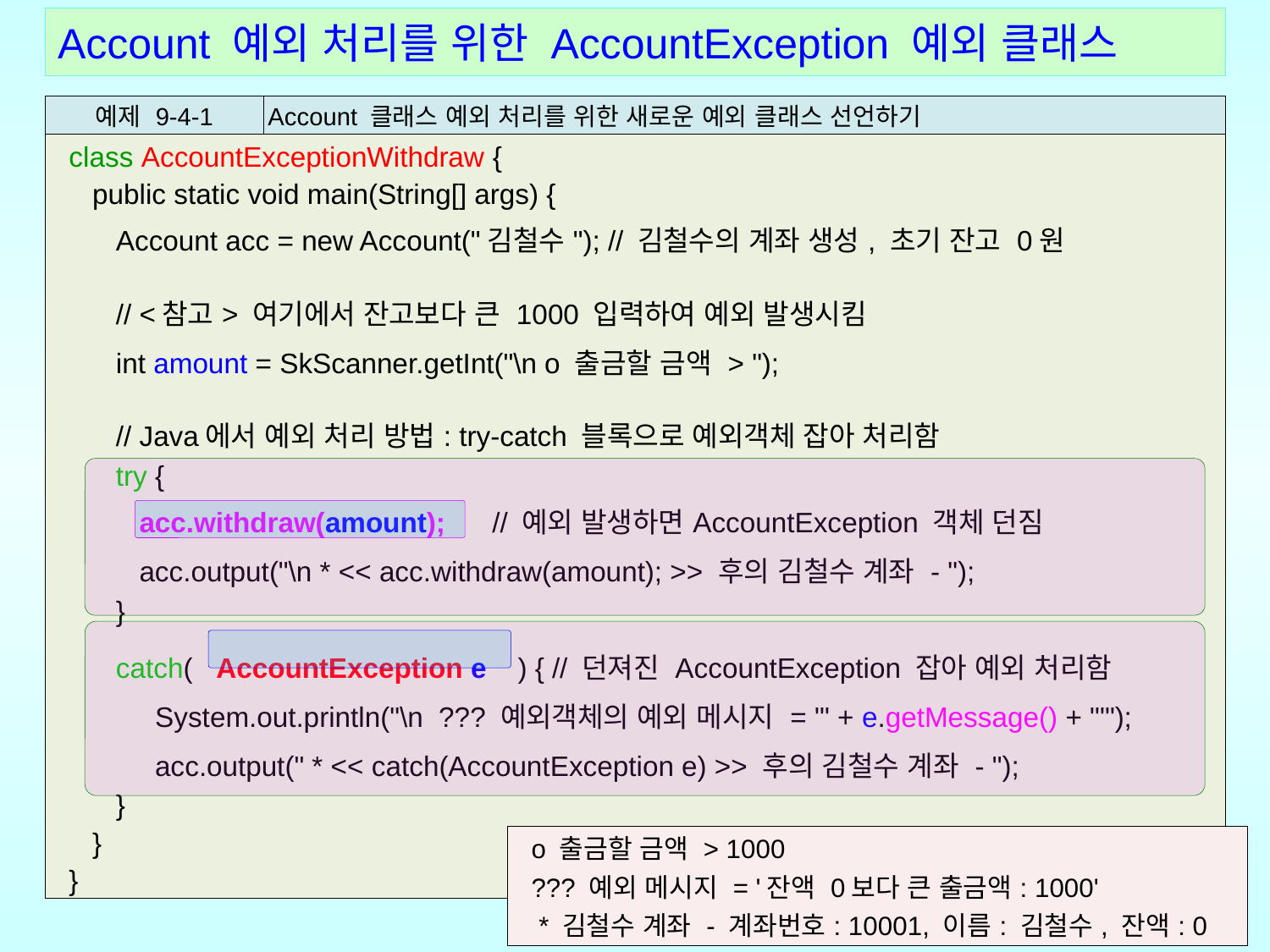

Account 예외 처리를 위한 AccountException 예외 클래스
| 예제 9-4-1 | Account 클래스 예외 처리를 위한 새로운 예외 클래스 선언하기 |
| --- | --- |
| class AccountExceptionWithdraw { public static void main(String[] args) { Account acc = new Account("김철수"); // 김철수의 계좌 생성, 초기 잔고 0원 // <참고> 여기에서 잔고보다 큰 1000 입력하여 예외 발생시킴 int amount = SkScanner.getInt("\n o 출금할 금액 > "); // Java에서 예외 처리 방법: try-catch 블록으로 예외객체 잡아 처리함 try { acc.withdraw(amount); // 예외 발생하면AccountException 객체 던짐 acc.output("\n \* << acc.withdraw(amount); >> 후의 김철수 계좌 - "); } catch( AccountException e ) { // 던져진 AccountException 잡아 예외 처리함 System.out.println("\n ??? 예외객체의 예외 메시지 = '" + e.getMessage() + "'"); acc.output(" \* << catch(AccountException e) >> 후의 김철수 계좌 - "); } } } |  |

| o 출금할 금액 > 1000 ??? 예외 메시지 = '잔액 0보다 큰 출금액: 1000' \* 김철수 계좌 - 계좌번호: 10001, 이름: 김철수, 잔액: 0 |
| --- |